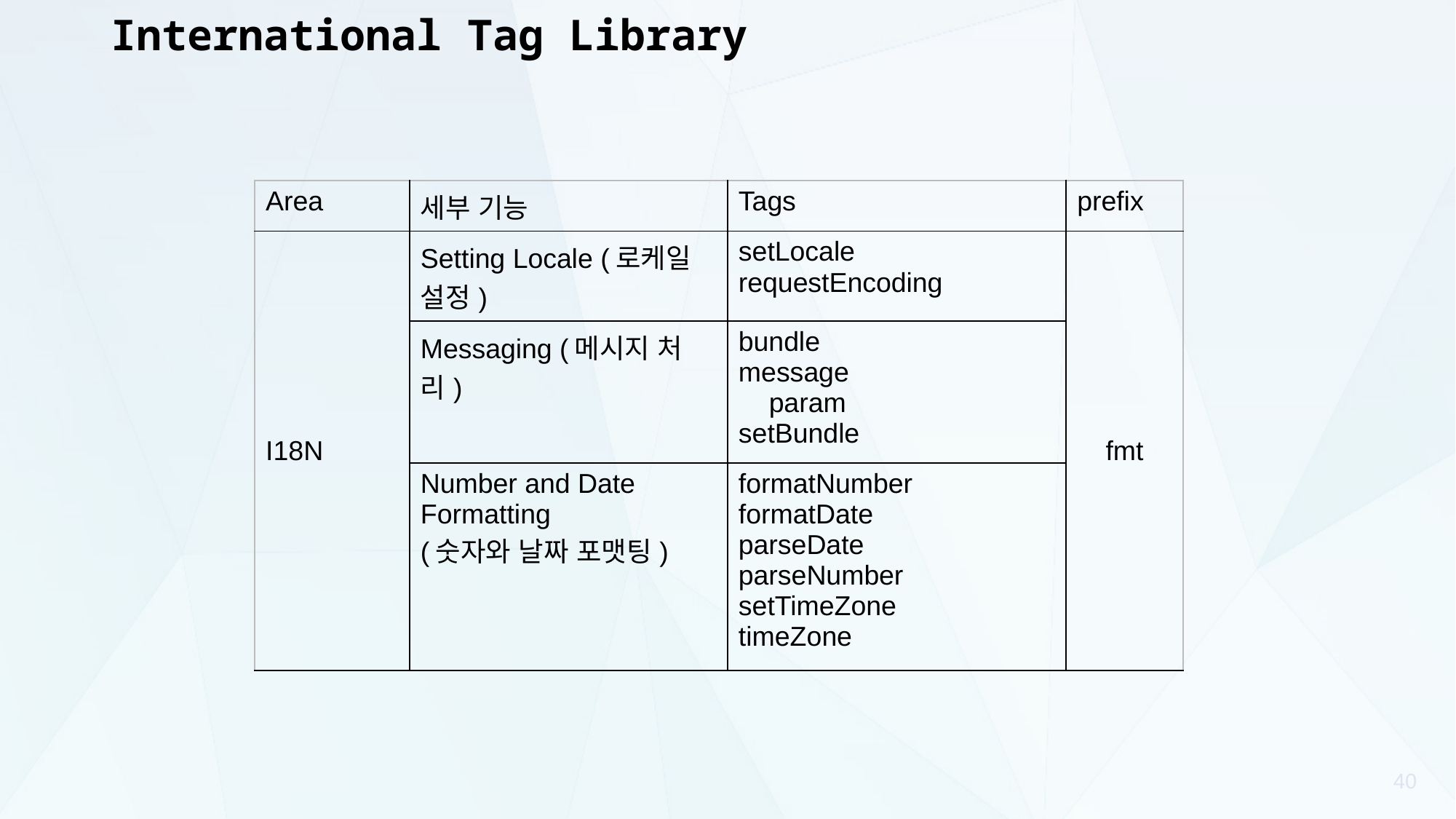

# International Tag Library
| Area | 세부 기능 | Tags | prefix |
| --- | --- | --- | --- |
| I18N | Setting Locale (로케일 설정) | setLocale requestEncoding | fmt |
|  | Messaging (메시지 처리) | bundle message param setBundle |  |
|  | Number and Date Formatting (숫자와 날짜 포맷팅) | formatNumber formatDate parseDate parseNumber setTimeZone timeZone |  |
40